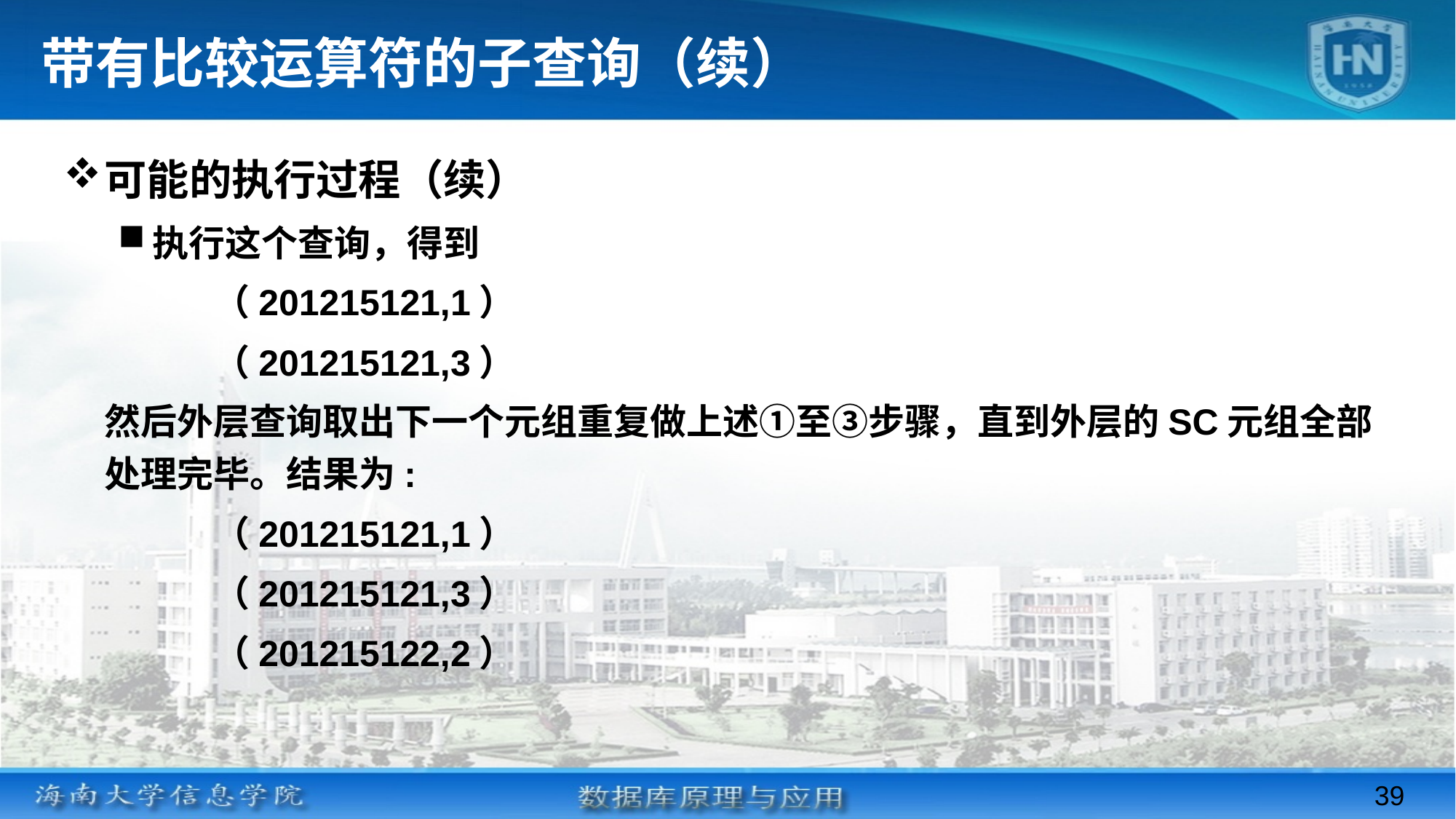

可能的执行过程（续）
执行这个查询，得到
    		（201215121,1）
    		（201215121,3）
	然后外层查询取出下一个元组重复做上述①至③步骤，直到外层的SC元组全部处理完毕。结果为:
    		（201215121,1）
    		（201215121,3）
    		（201215122,2）

带有比较运算符的子查询（续）